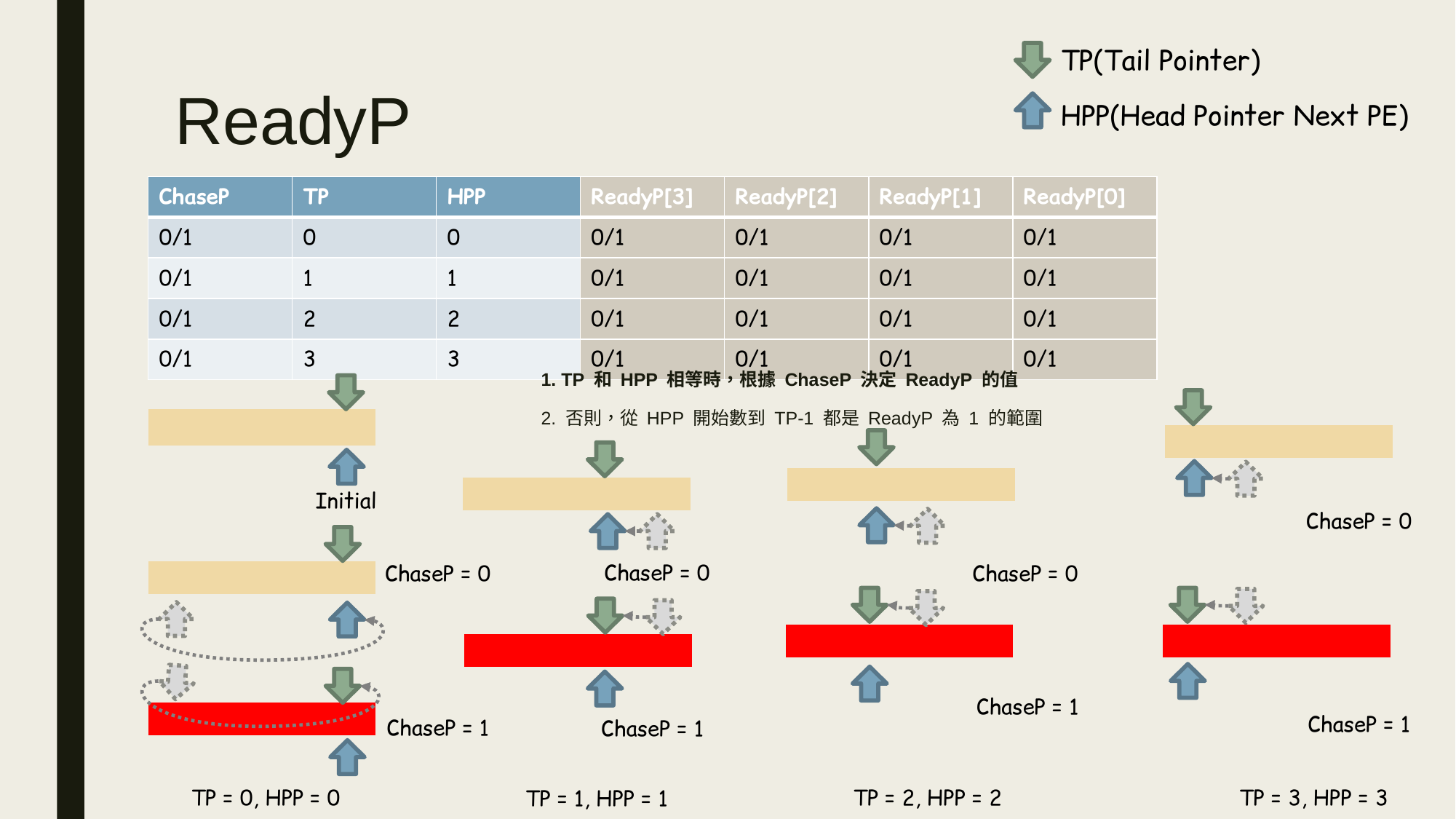

TP(Tail Pointer)

# ReadyP
HPP(Head Pointer Next PE)

| ChaseP | TP | HPP | ReadyP[3] | ReadyP[2] | ReadyP[1] | ReadyP[0] |
| --- | --- | --- | --- | --- | --- | --- |
| 0/1 | 0 | 0 | 0/1 | 0/1 | 0/1 | 0/1 |
| 0/1 | 1 | 1 | 0/1 | 0/1 | 0/1 | 0/1 |
| 0/1 | 2 | 2 | 0/1 | 0/1 | 0/1 | 0/1 |
| 0/1 | 3 | 3 | 0/1 | 0/1 | 0/1 | 0/1 |
1. TP 和 HPP 相等時，根據 ChaseP 決定 ReadyP 的值
2. 否則，從 HPP 開始數到 TP-1 都是 ReadyP 為 1 的範圍

|  |  |  |  |
| --- | --- | --- | --- |
|  |  |  |  |
| --- | --- | --- | --- |

|  |  |  |  |
| --- | --- | --- | --- |
|  |  |  |  |
| --- | --- | --- | --- |
Initial
ChaseP = 0

ChaseP = 0
ChaseP = 0
ChaseP = 0
|  |  |  |  |
| --- | --- | --- | --- |

|  |  |  |  |
| --- | --- | --- | --- |
|  |  |  |  |
| --- | --- | --- | --- |
|  |  |  |  |
| --- | --- | --- | --- |

ChaseP = 1
|  |  |  |  |
| --- | --- | --- | --- |
ChaseP = 1
ChaseP = 1
ChaseP = 1

TP = 3, HPP = 3
TP = 0, HPP = 0
TP = 2, HPP = 2
TP = 1, HPP = 1